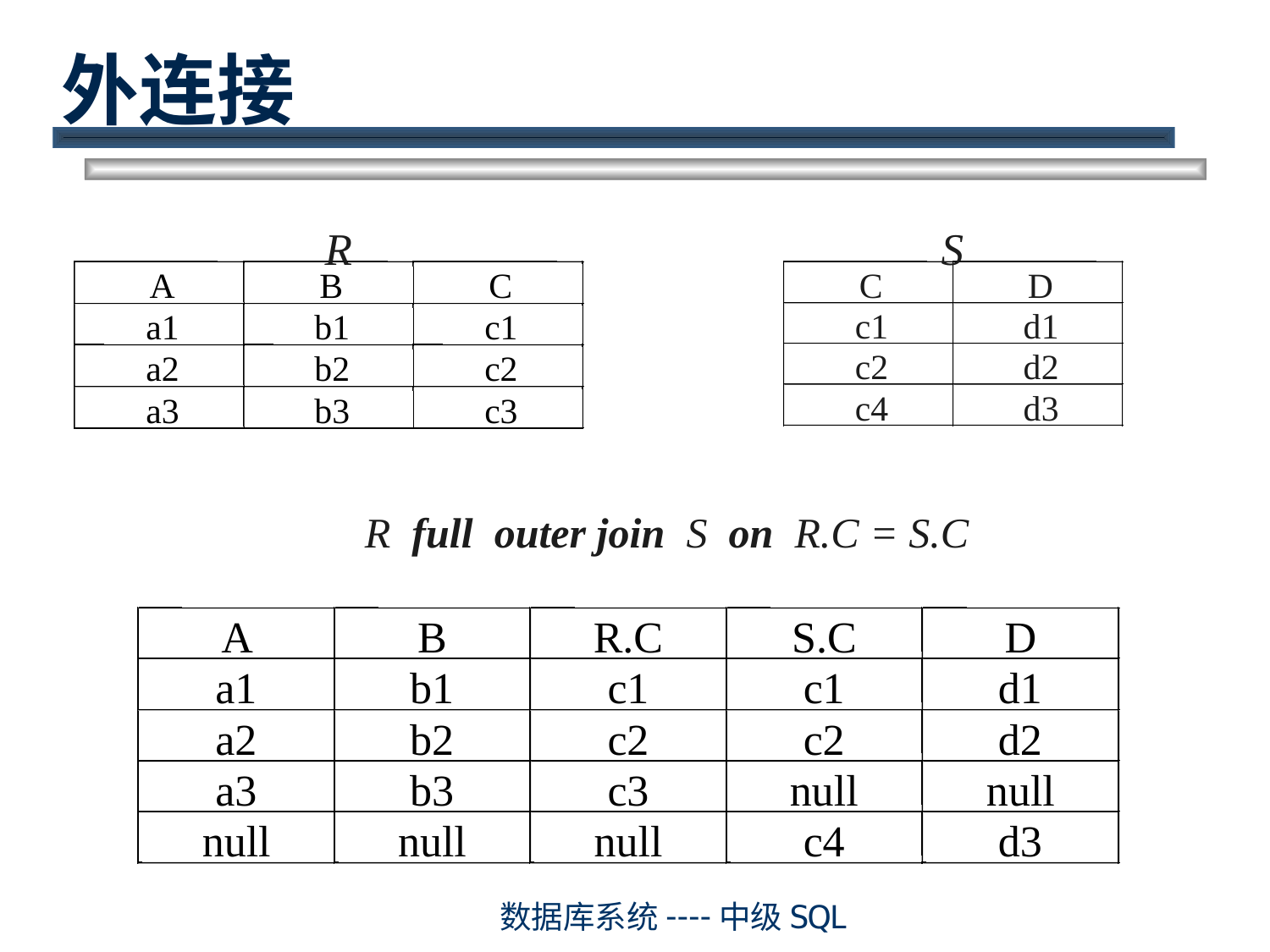

# 外连接
R
S

A
B
C

a1

b1

c1

a2
b2
c2

a3
b3
c3

C
D

c1

d1

c2
d2

c4
d3

R  full  outer join  S  on  R.C = S.C

A

B

R.C

S.C

D

a1
b1
c1
c1
d1

a2
b2
c2
c2
d2

a3

b3

c3

null

null

null
null
null
c4
d3

数据库系统----中级SQL